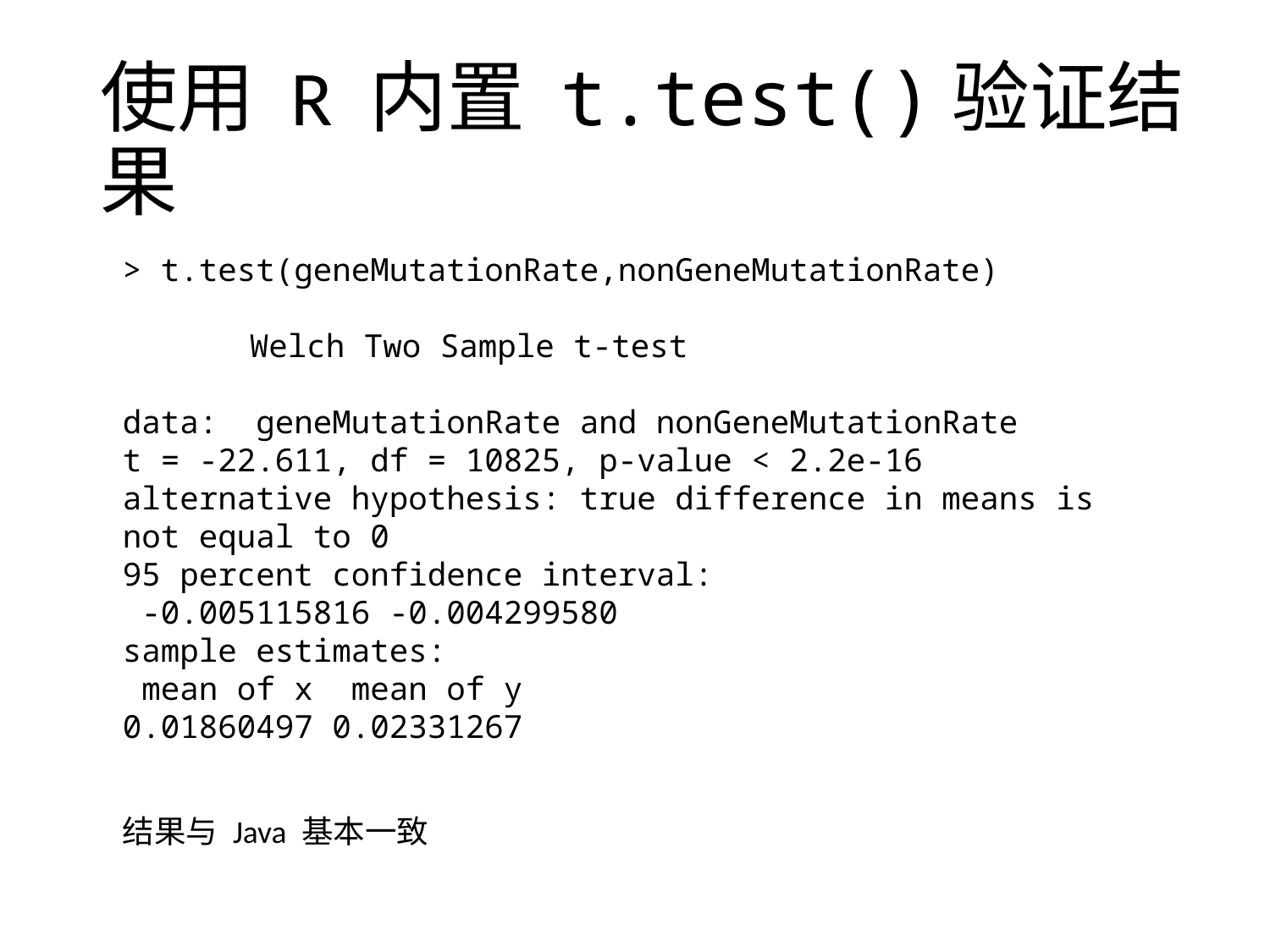

# 使用 R 内置 t.test()验证结果
> t.test(geneMutationRate,nonGeneMutationRate)

	Welch Two Sample t-test

data:  geneMutationRate and nonGeneMutationRate
t = -22.611, df = 10825, p-value < 2.2e-16
alternative hypothesis: true difference in means is not equal to 0
95 percent confidence interval:
 -0.005115816 -0.004299580
sample estimates:
 mean of x  mean of y
0.01860497 0.02331267
结果与 Java 基本一致